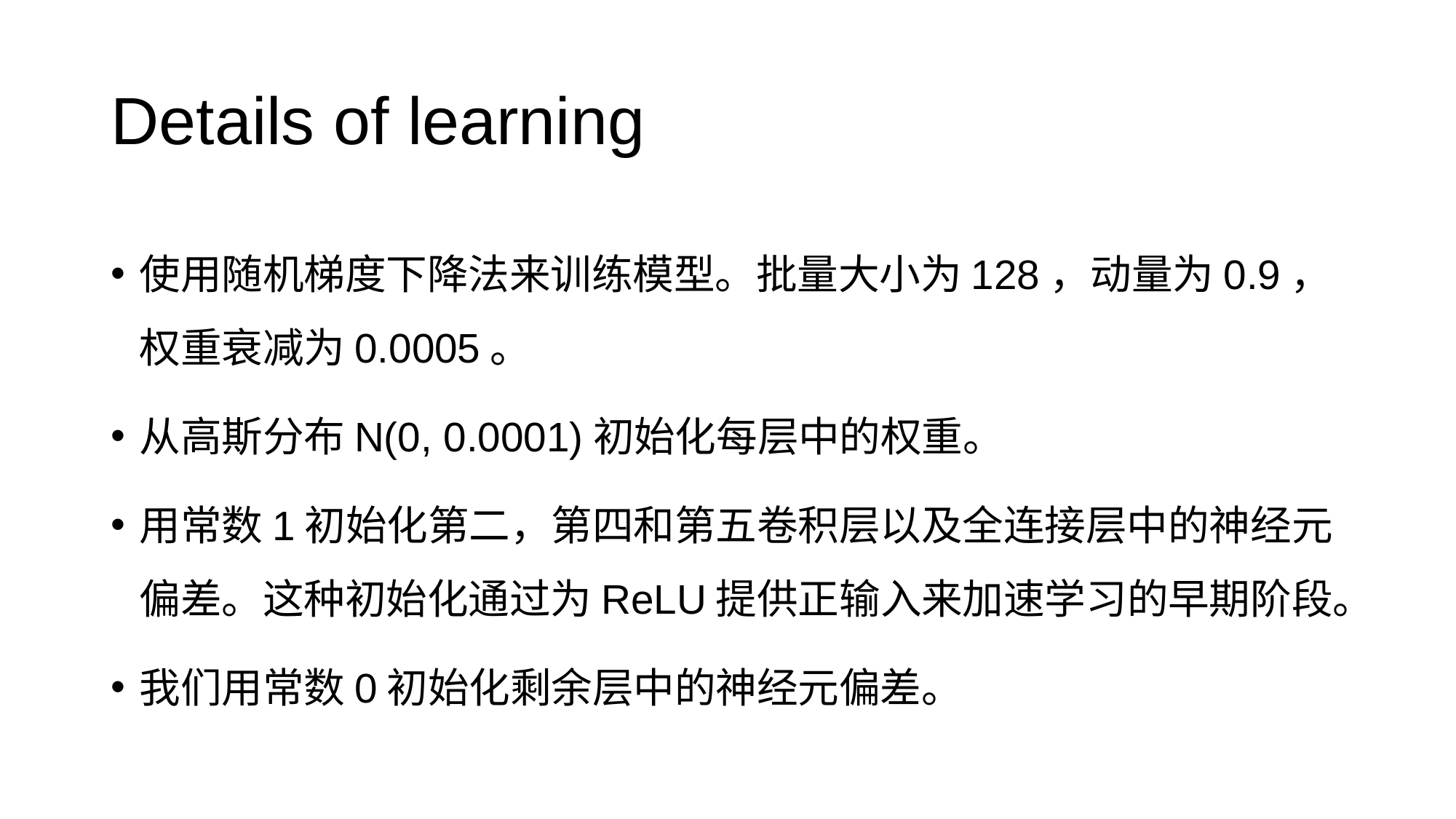

# Details of learning
使用随机梯度下降法来训练模型。批量大小为128，动量为0.9，权重衰减为0.0005。
从高斯分布N(0, 0.0001)初始化每层中的权重。
用常数1初始化第二，第四和第五卷积层以及全连接层中的神经元偏差。这种初始化通过为ReLU提供正输入来加速学习的早期阶段。
我们用常数0初始化剩余层中的神经元偏差。